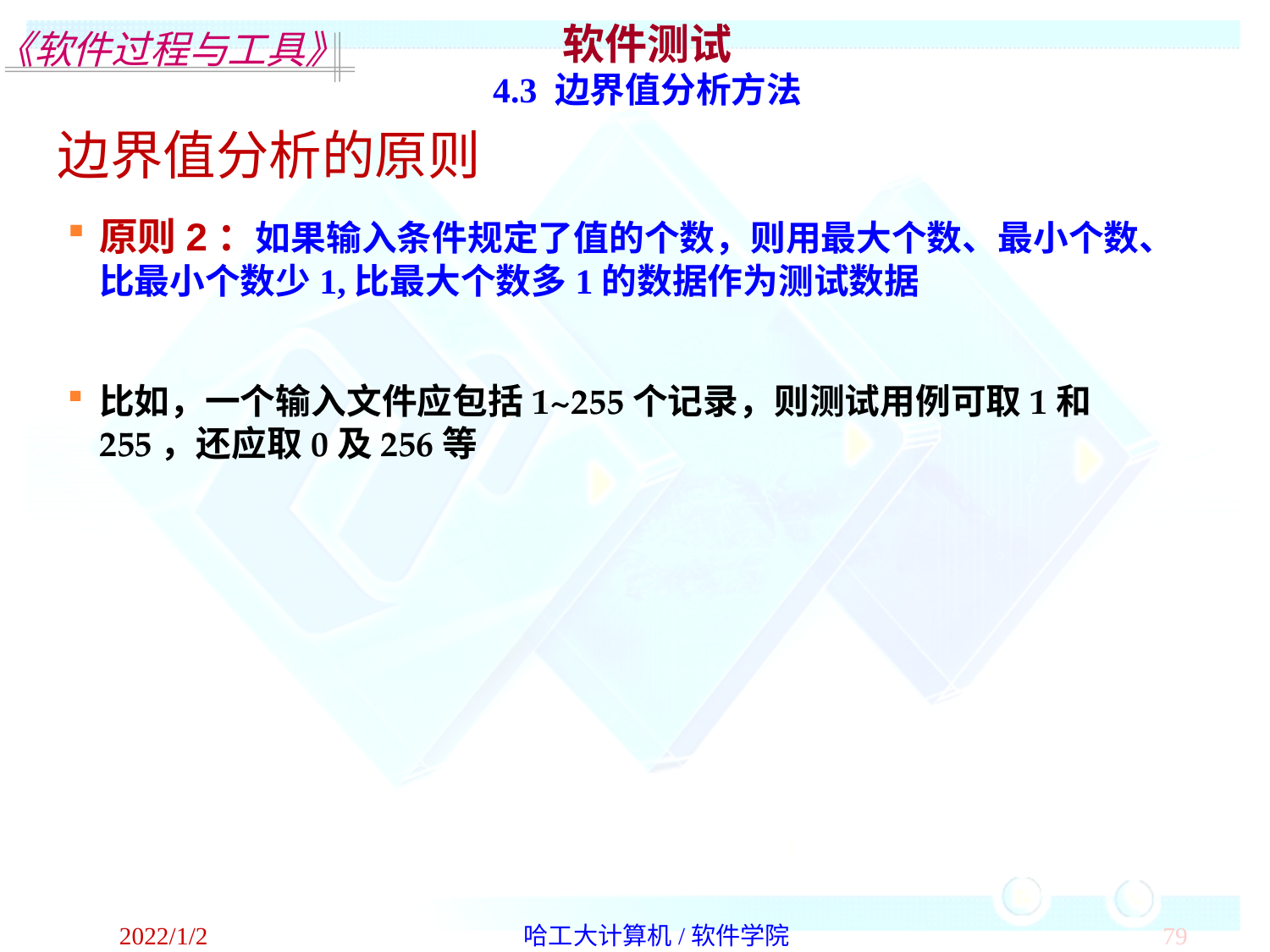

软件测试
4.3 边界值分析方法

边界值分析的原则
原则2：如果输入条件规定了值的个数，则用最大个数、最小个数、比最小个数少1,比最大个数多1的数据作为测试数据

比如，一个输入文件应包括1~255个记录，则测试用例可取1和255，还应取0及256等